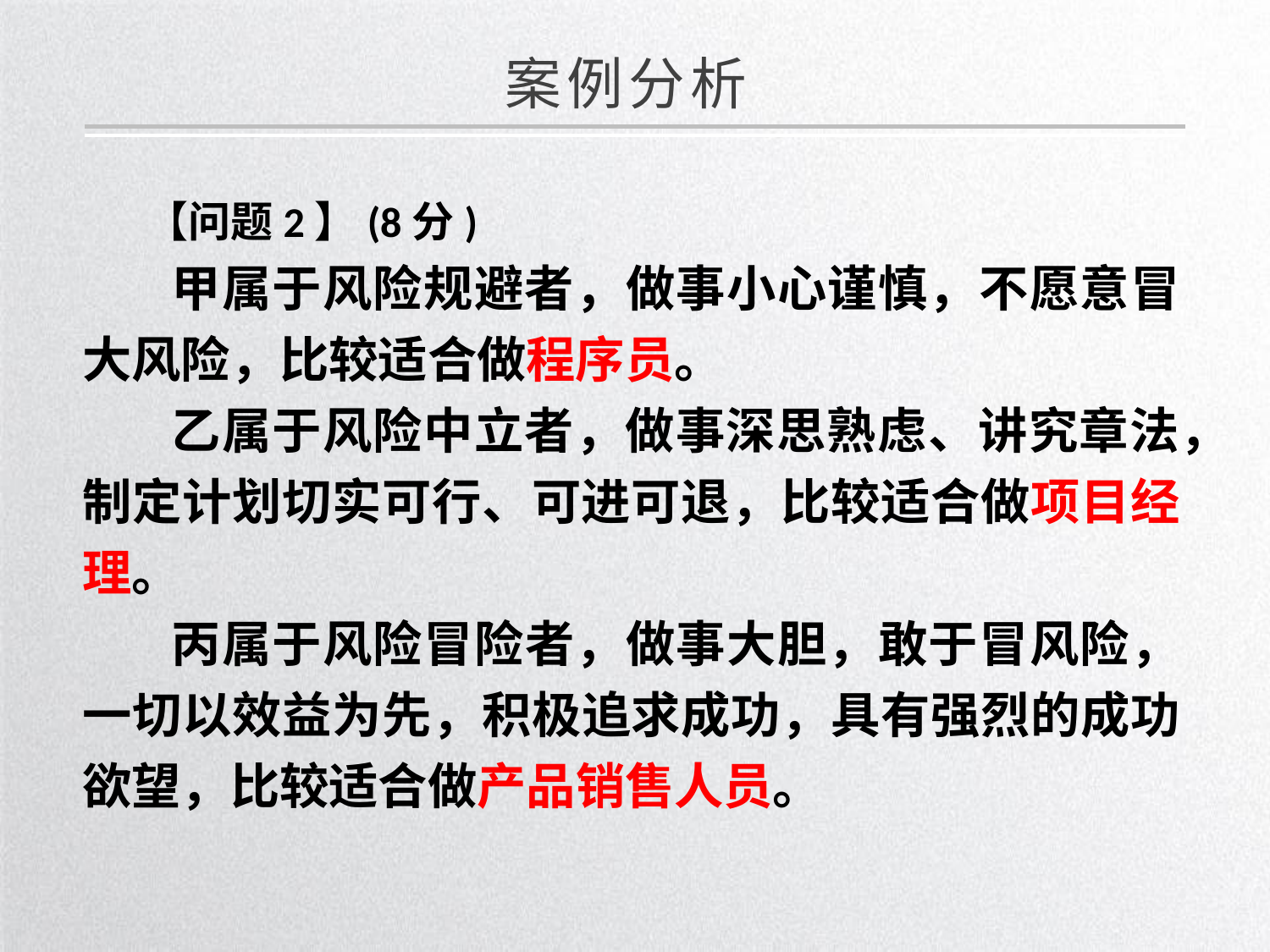

案例分析
【问题2】(8分)
 甲属于风险规避者，做事小心谨慎，不愿意冒大风险，比较适合做程序员。
 乙属于风险中立者，做事深思熟虑、讲究章法，制定计划切实可行、可进可退，比较适合做项目经理。
 丙属于风险冒险者，做事大胆，敢于冒风险，一切以效益为先，积极追求成功，具有强烈的成功欲望，比较适合做产品销售人员。